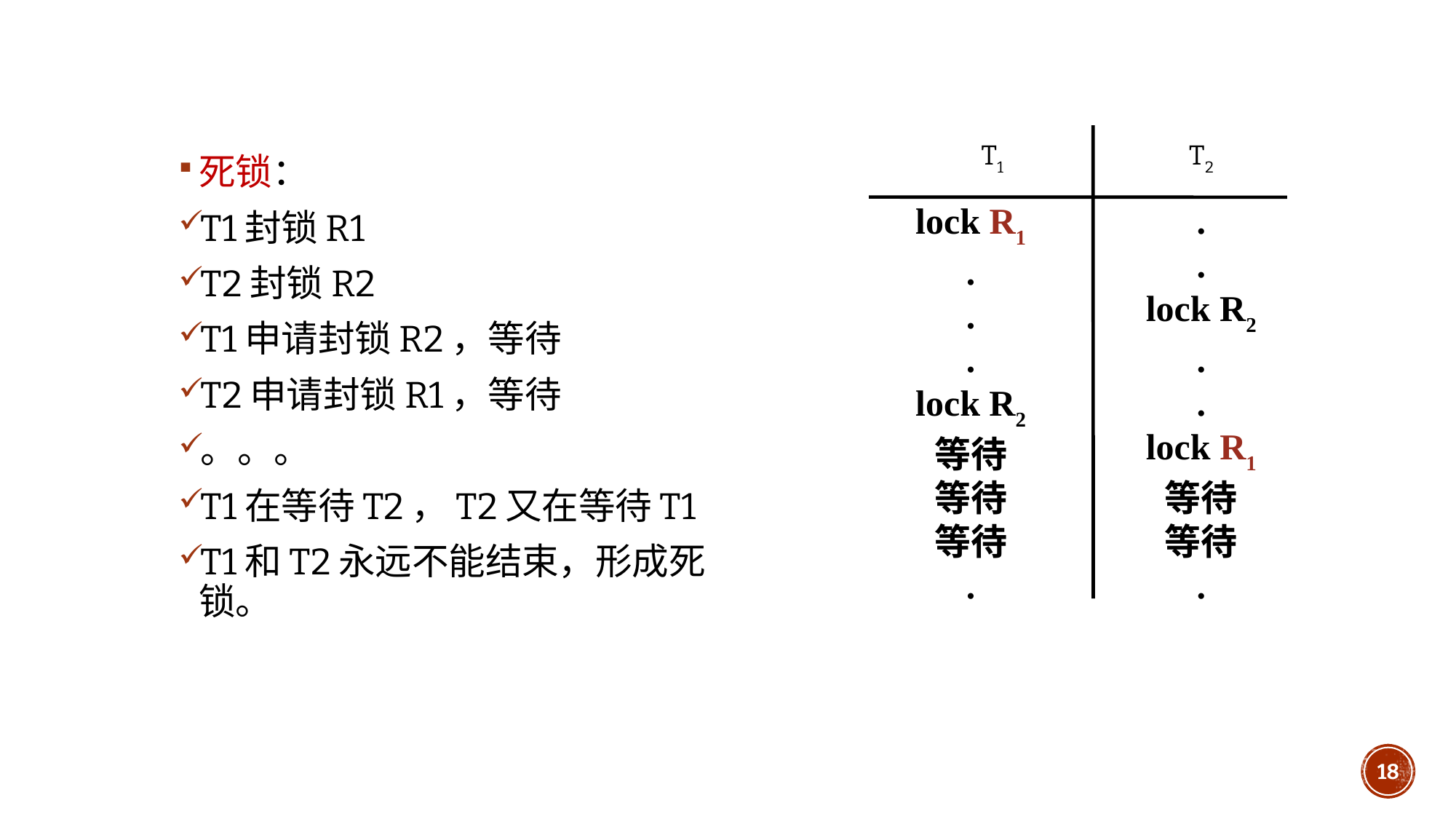

T1                                  T2

lock R1
.
.
.
lock R2
等待
等待
等待
.
.
.
lock R2
.
.
lock R1
等待
等待
.
死锁：
T1封锁R1
T2封锁R2
T1申请封锁R2，等待
T2申请封锁R1，等待
。。。
T1在等待T2，T2又在等待T1
T1和T2永远不能结束，形成死锁。

18